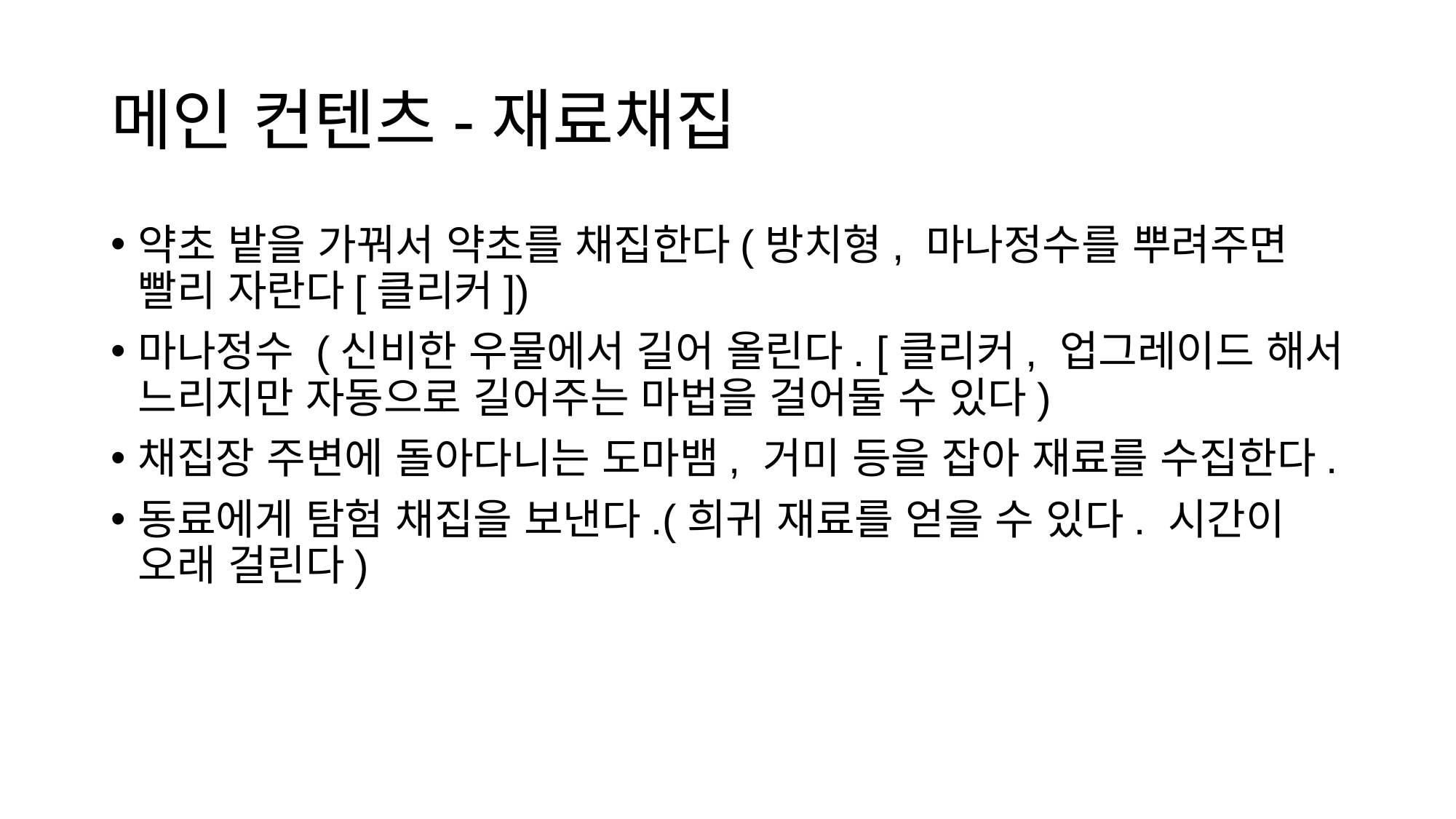

# 메인 컨텐츠-재료채집
약초 밭을 가꿔서 약초를 채집한다(방치형, 마나정수를 뿌려주면 빨리 자란다[클리커])
마나정수 (신비한 우물에서 길어 올린다. [클리커, 업그레이드 해서 느리지만 자동으로 길어주는 마법을 걸어둘 수 있다)
채집장 주변에 돌아다니는 도마뱀, 거미 등을 잡아 재료를 수집한다.
동료에게 탐험 채집을 보낸다.(희귀 재료를 얻을 수 있다. 시간이 오래 걸린다)